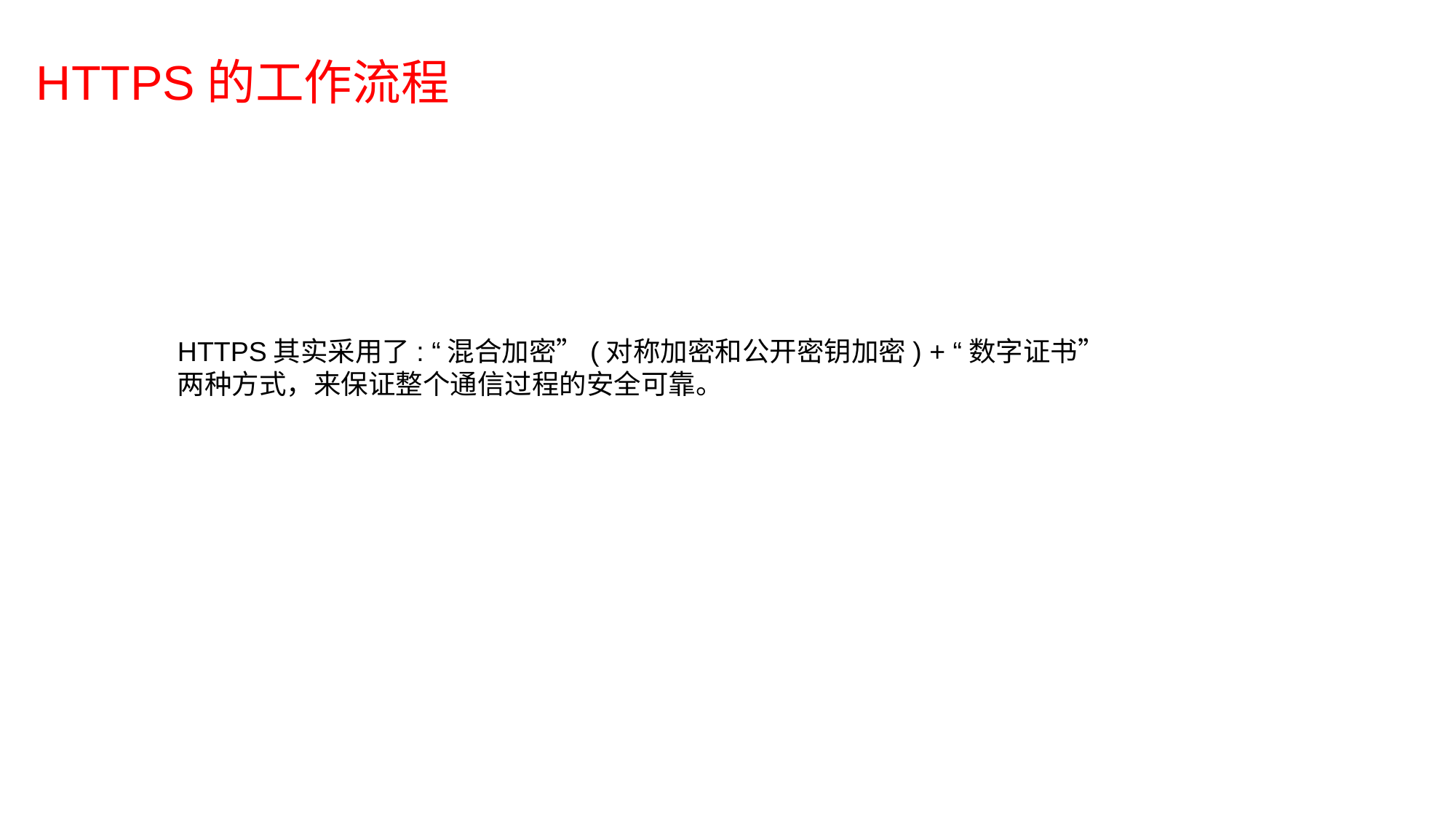

HTTPS的工作流程
HTTPS其实采用了: “混合加密”(对称加密和公开密钥加密) + “数字证书”
两种方式，来保证整个通信过程的安全可靠。